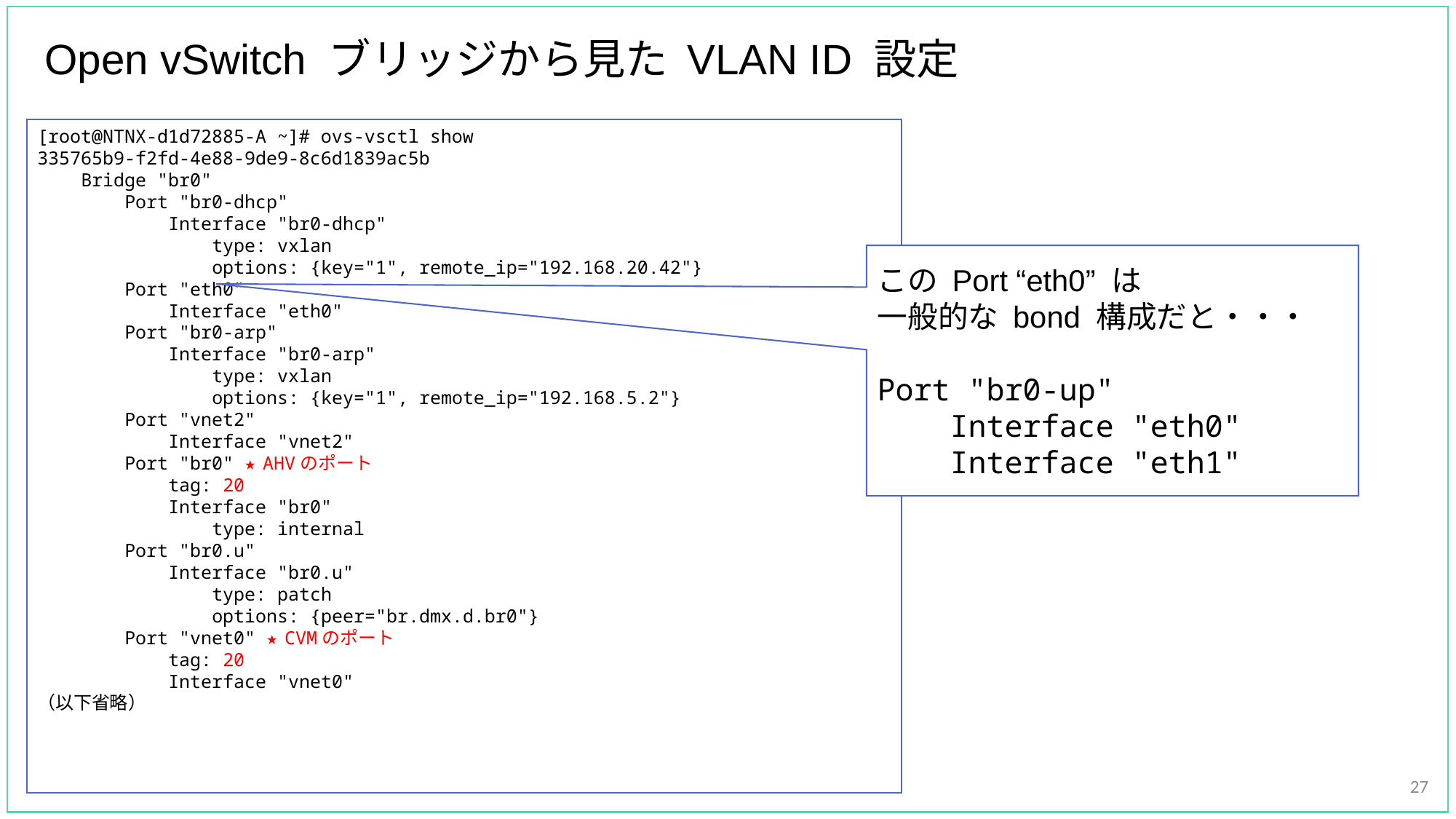

# Open vSwitch ブリッジから見た VLAN ID 設定
[root@NTNX-d1d72885-A ~]# ovs-vsctl show
335765b9-f2fd-4e88-9de9-8c6d1839ac5b
    Bridge "br0"
        Port "br0-dhcp"
            Interface "br0-dhcp"
                type: vxlan
                options: {key="1", remote_ip="192.168.20.42"}
        Port "eth0"
            Interface "eth0"
        Port "br0-arp"
            Interface "br0-arp"
                type: vxlan
                options: {key="1", remote_ip="192.168.5.2"}
        Port "vnet2"
            Interface "vnet2"
        Port "br0" ★AHVのポート
            tag: 20
            Interface "br0"
                type: internal
        Port "br0.u"
            Interface "br0.u"
                type: patch
                options: {peer="br.dmx.d.br0"}
        Port "vnet0" ★CVMのポート
            tag: 20
            Interface "vnet0"
（以下省略）
この Port “eth0” は
一般的な bond 構成だと・・・

Port "br0-up"
    Interface "eth0"
    Interface "eth1"
27